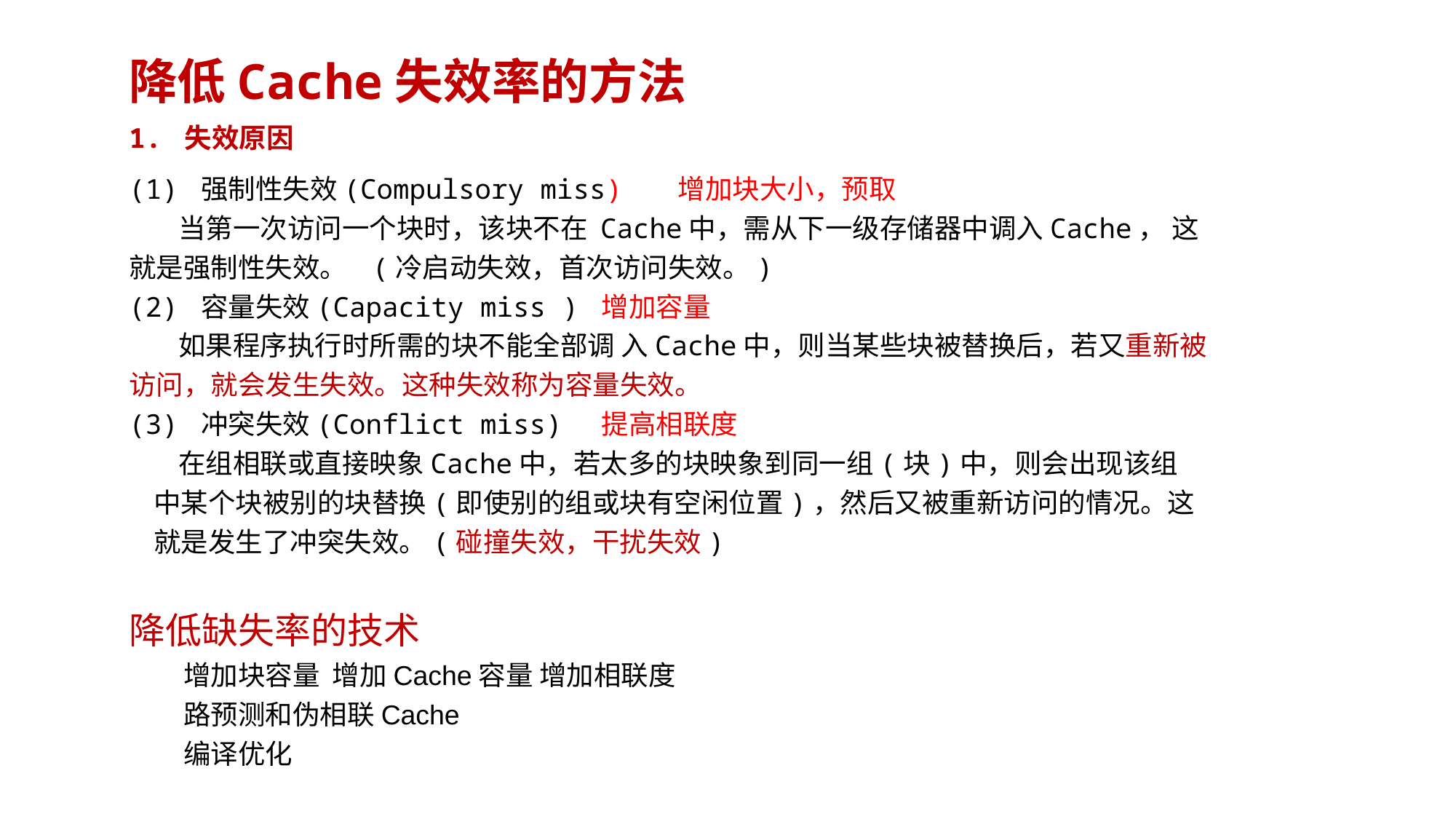

降低Cache失效率的方法
1. 失效原因
(1) 强制性失效(Compulsory miss)   增加块大小，预取
        当第一次访问一个块时，该块不在 Cache中，需从下一级存储器中调入Cache， 这就是强制性失效。   (冷启动失效，首次访问失效。)
(2) 容量失效(Capacity miss ) 增加容量
        如果程序执行时所需的块不能全部调 入Cache中，则当某些块被替换后，若又重新被访问，就会发生失效。这种失效称为容量失效。
(3) 冲突失效(Conflict miss)  提高相联度
        在组相联或直接映象Cache中，若太多的块映象到同一组(块)中，则会出现该组
    中某个块被别的块替换(即使别的组或块有空闲位置)，然后又被重新访问的情况。这
    就是发生了冲突失效。(碰撞失效，干扰失效)
降低缺失率的技术
增加块容量  增加Cache容量 增加相联度
路预测和伪相联Cache
编译优化